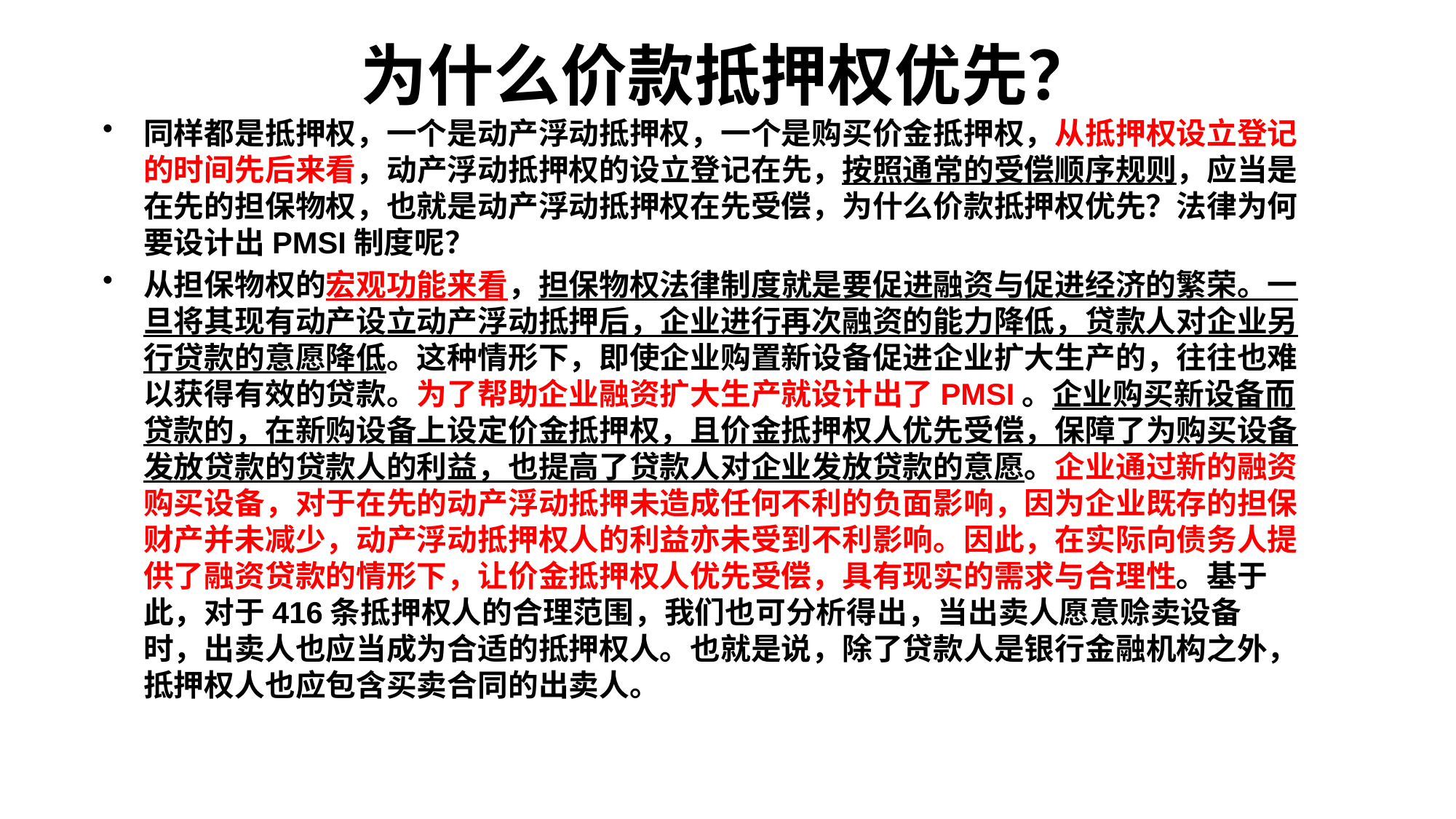

# 为什么价款抵押权优先？
同样都是抵押权，一个是动产浮动抵押权，一个是购买价金抵押权，从抵押权设立登记的时间先后来看，动产浮动抵押权的设立登记在先，按照通常的受偿顺序规则，应当是在先的担保物权，也就是动产浮动抵押权在先受偿，为什么价款抵押权优先？法律为何要设计出PMSI制度呢？
从担保物权的宏观功能来看，担保物权法律制度就是要促进融资与促进经济的繁荣。一旦将其现有动产设立动产浮动抵押后，企业进行再次融资的能力降低，贷款人对企业另行贷款的意愿降低。这种情形下，即使企业购置新设备促进企业扩大生产的，往往也难以获得有效的贷款。为了帮助企业融资扩大生产就设计出了PMSI。企业购买新设备而贷款的，在新购设备上设定价金抵押权，且价金抵押权人优先受偿，保障了为购买设备发放贷款的贷款人的利益，也提高了贷款人对企业发放贷款的意愿。企业通过新的融资购买设备，对于在先的动产浮动抵押未造成任何不利的负面影响，因为企业既存的担保财产并未减少，动产浮动抵押权人的利益亦未受到不利影响。因此，在实际向债务人提供了融资贷款的情形下，让价金抵押权人优先受偿，具有现实的需求与合理性。基于此，对于416条抵押权人的合理范围，我们也可分析得出，当出卖人愿意赊卖设备时，出卖人也应当成为合适的抵押权人。也就是说，除了贷款人是银行金融机构之外，抵押权人也应包含买卖合同的出卖人。